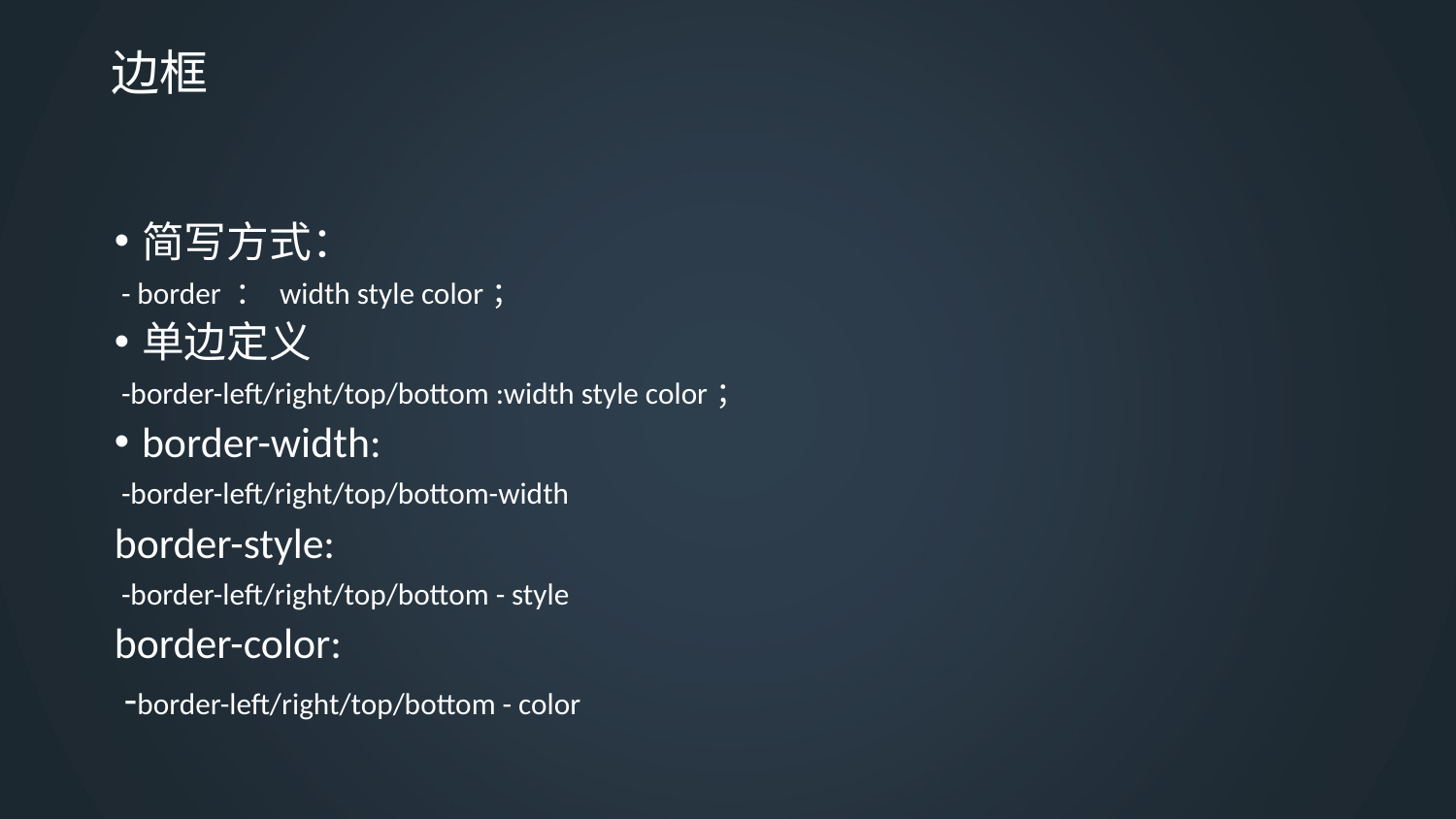

# 边框
简写方式：
 - border ： width style color；
单边定义
 -border-left/right/top/bottom :width style color；
border-width:
 -border-left/right/top/bottom-width
border-style:
 -border-left/right/top/bottom - style
border-color:
 -border-left/right/top/bottom - color